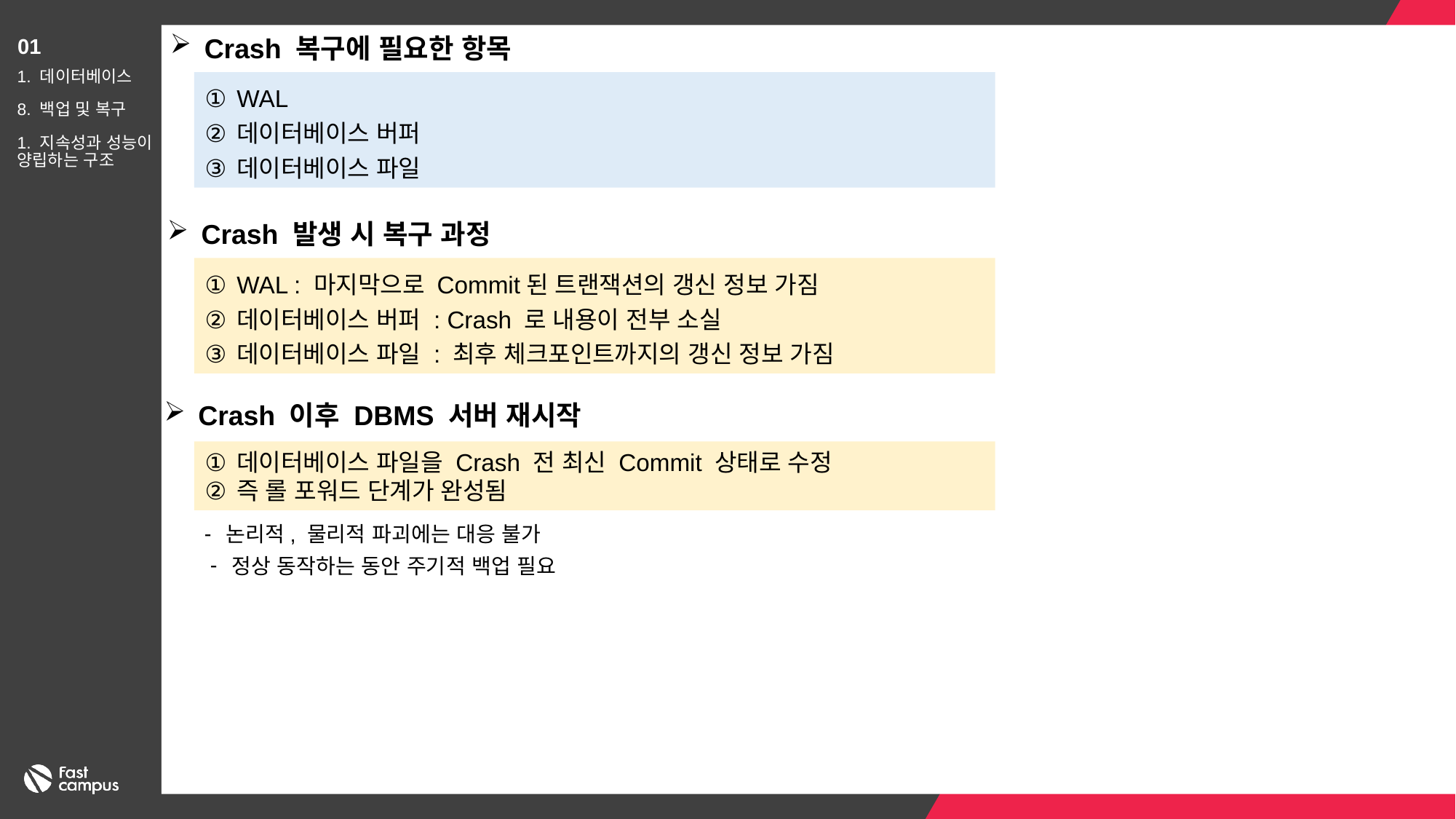

Crash 복구에 필요한 항목
01
1. 데이터베이스
8. 백업 및 복구
1. 지속성과 성능이 양립하는 구조
WAL
데이터베이스 버퍼
데이터베이스 파일
Crash 발생 시 복구 과정
WAL : 마지막으로 Commit된 트랜잭션의 갱신 정보 가짐
데이터베이스 버퍼 : Crash 로 내용이 전부 소실
데이터베이스 파일 : 최후 체크포인트까지의 갱신 정보 가짐
Crash 이후 DBMS 서버 재시작
데이터베이스 파일을 Crash 전 최신 Commit 상태로 수정
즉 롤 포워드 단계가 완성됨
논리적, 물리적 파괴에는 대응 불가
정상 동작하는 동안 주기적 백업 필요